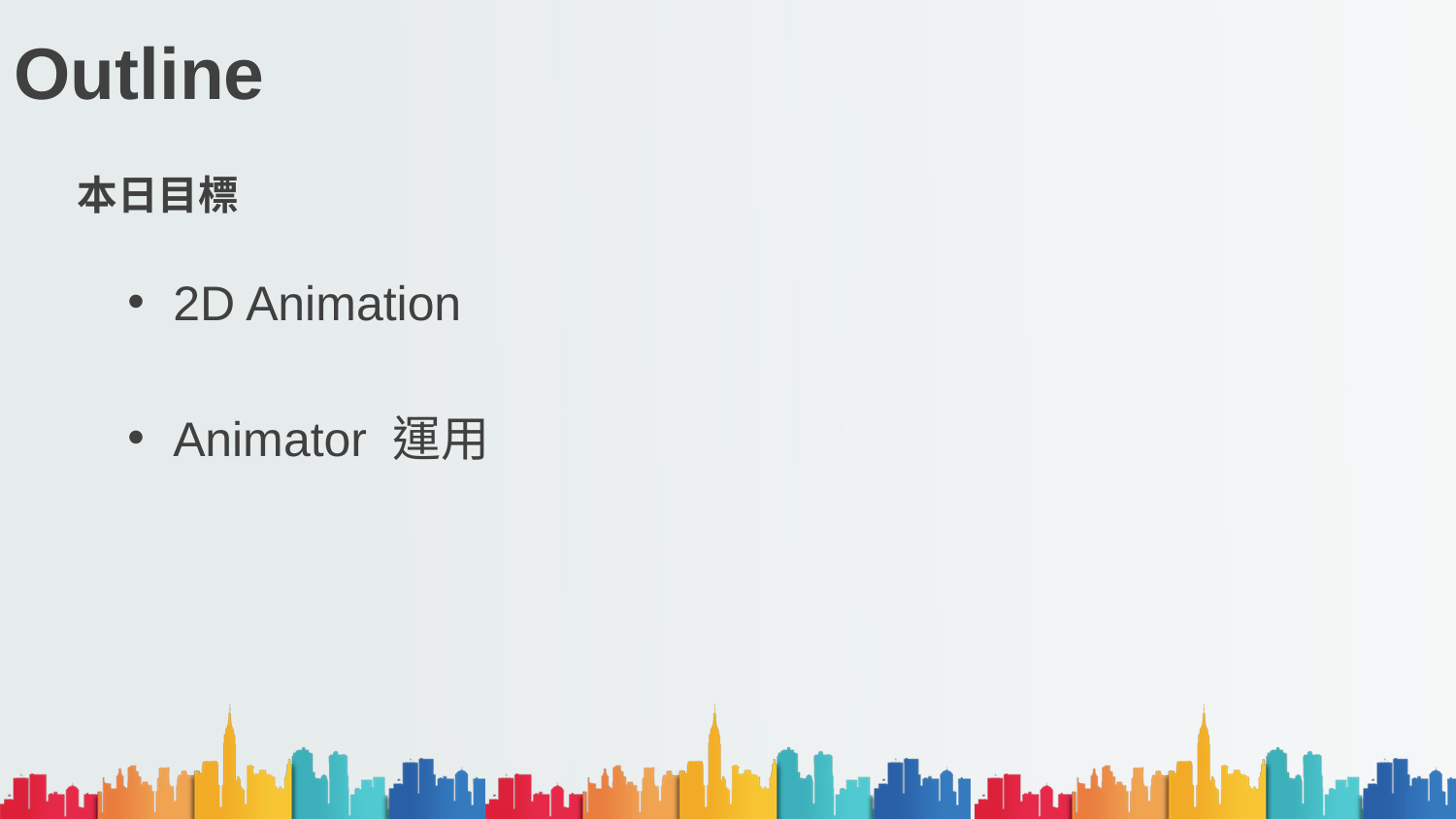

# Outline
本日目標
2D Animation

Animator 運用